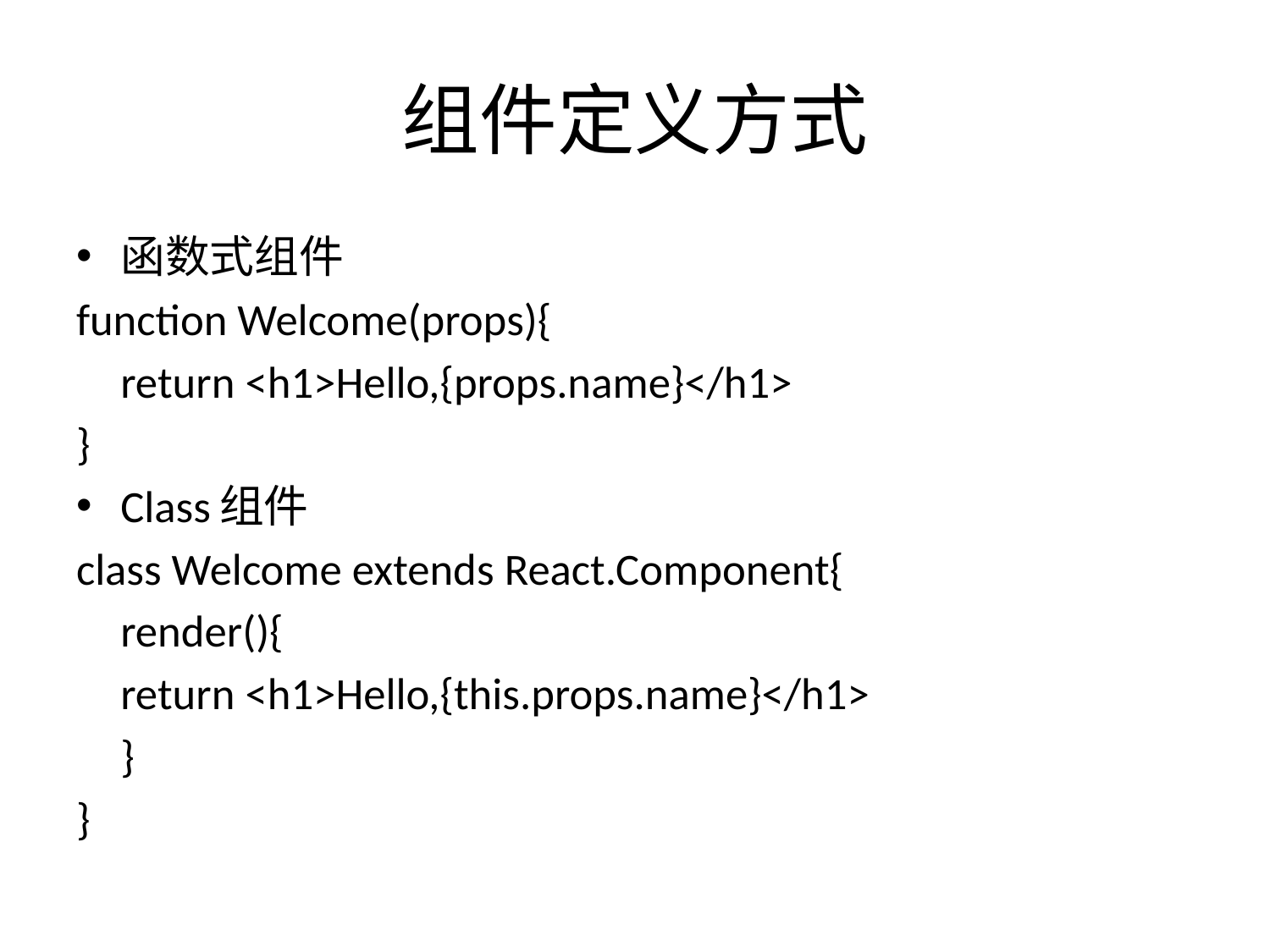

# 组件定义方式
函数式组件
function Welcome(props){
	return <h1>Hello,{props.name}</h1>
}
Class组件
class Welcome extends React.Component{
	render(){
		return <h1>Hello,{this.props.name}</h1>
	}
}